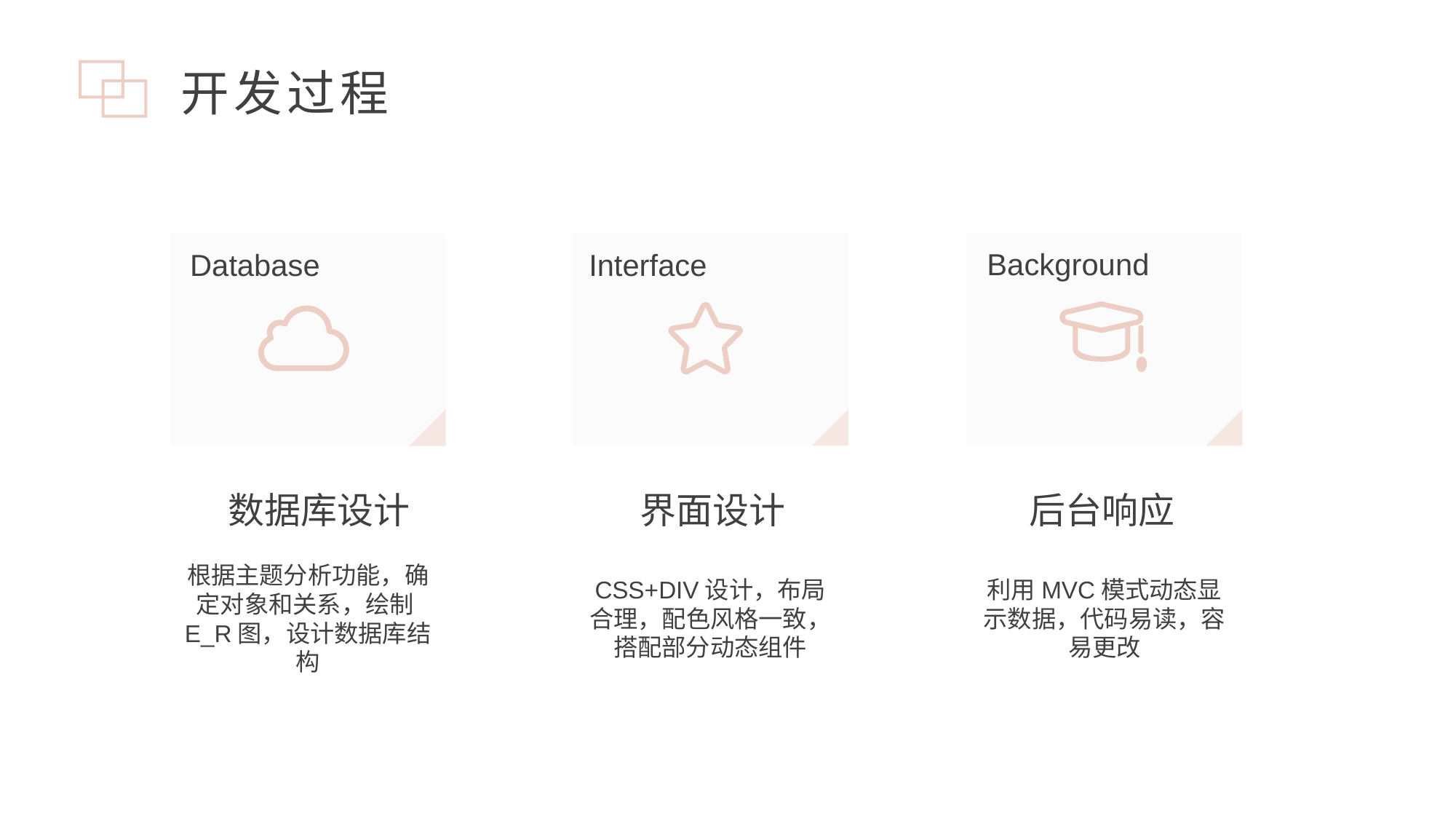

开发过程

Background
Interface
Database

界面设计
后台响应
数据库设计
CSS+DIV设计，布局合理，配色风格一致，搭配部分动态组件
利用MVC模式动态显示数据，代码易读，容易更改
根据主题分析功能，确定对象和关系，绘制E_R图，设计数据库结构